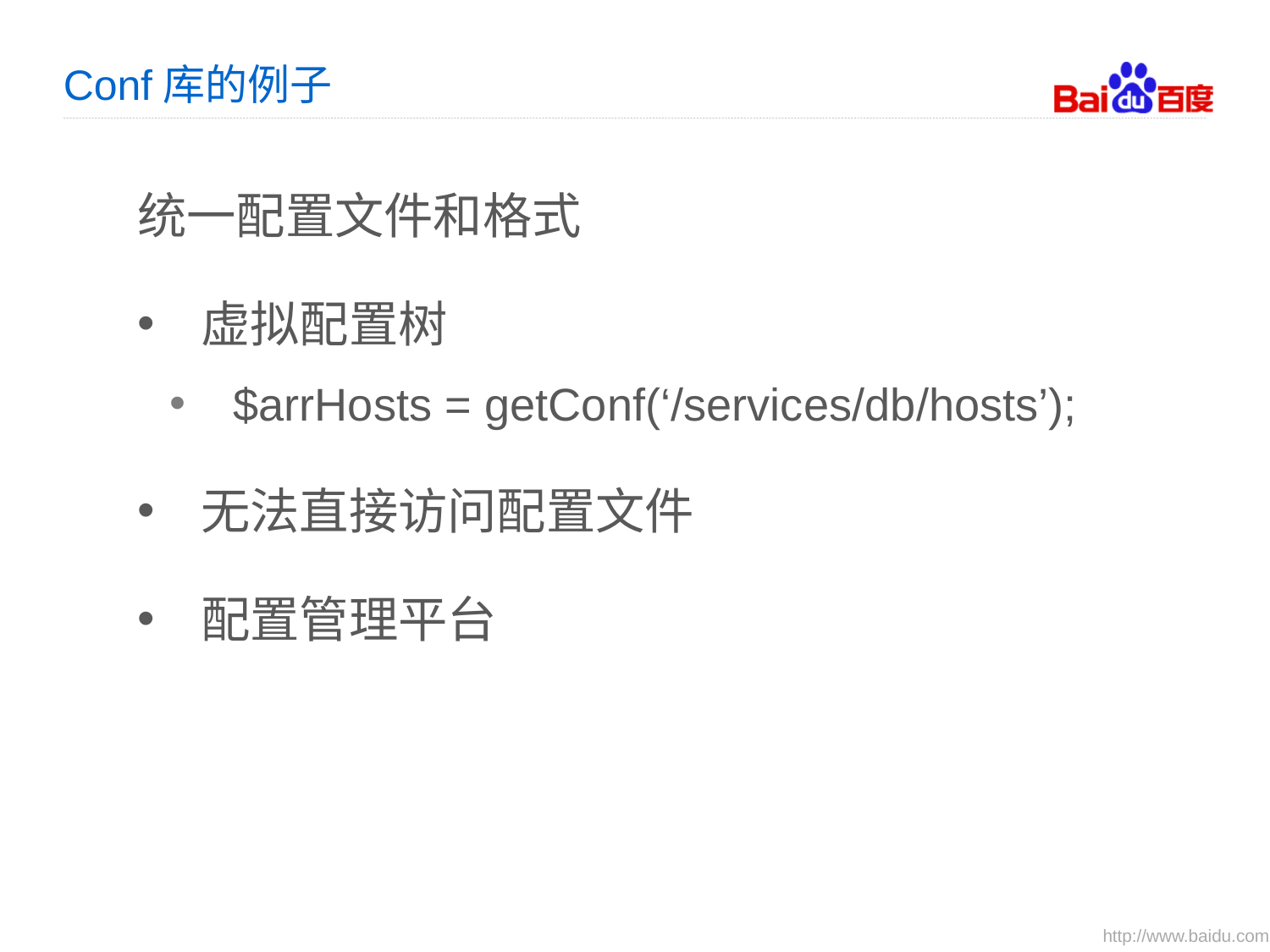

# Conf库的例子
统一配置文件和格式
虚拟配置树
$arrHosts = getConf(‘/services/db/hosts’);
无法直接访问配置文件
配置管理平台